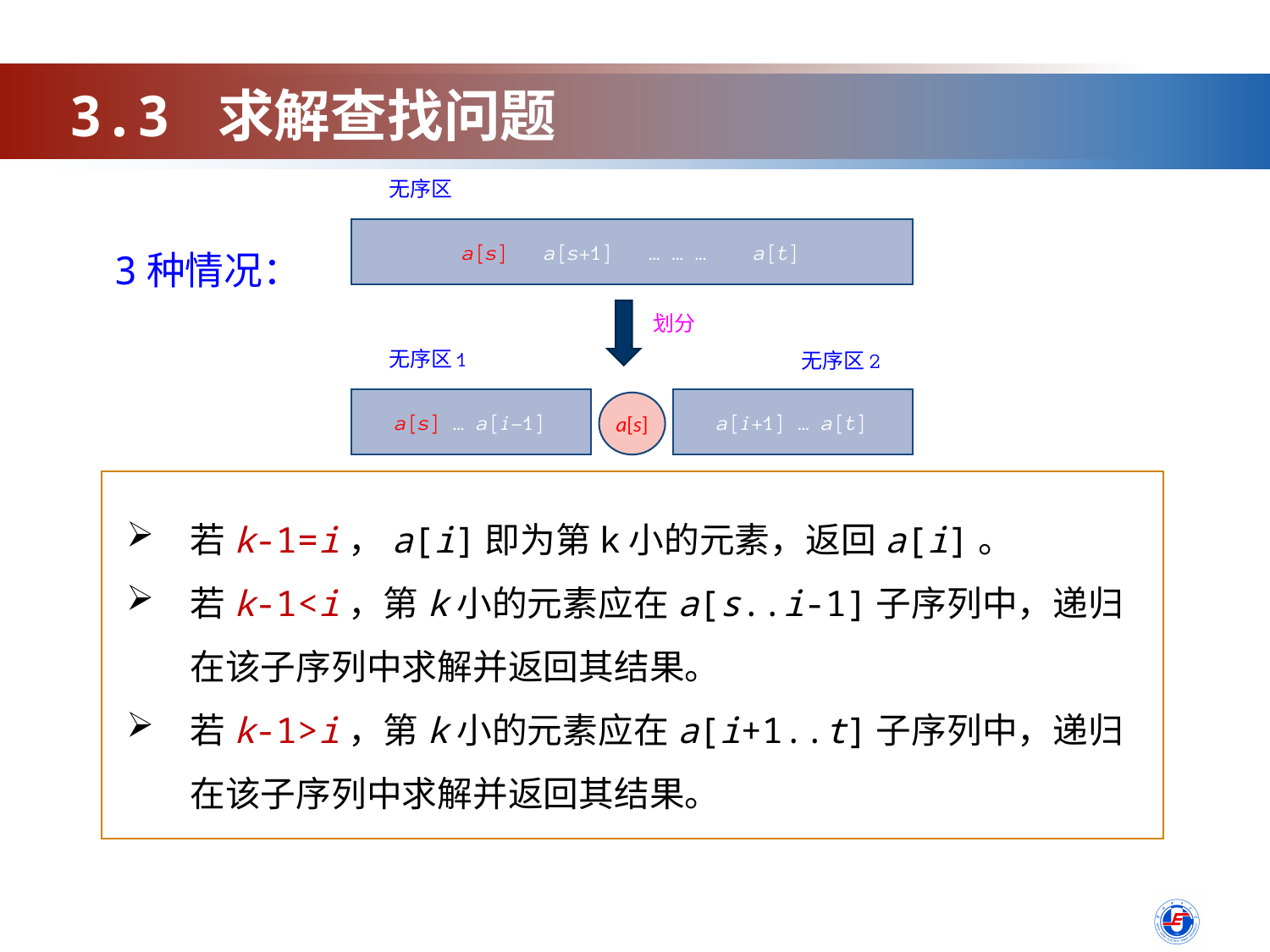

3.3 求解查找问题
无序区
a[s]   a[s+1]   … … …    a[t]

划分
无序区1
无序区2
a[s] … a[i-1]
a[i+1] … a[t]
a[s]
3种情况：
若k-1=i，a[i]即为第k小的元素，返回a[i]。
若k-1<i，第k小的元素应在a[s..i-1]子序列中，递归在该子序列中求解并返回其结果。
若k-1>i，第k小的元素应在a[i+1..t]子序列中，递归在该子序列中求解并返回其结果。